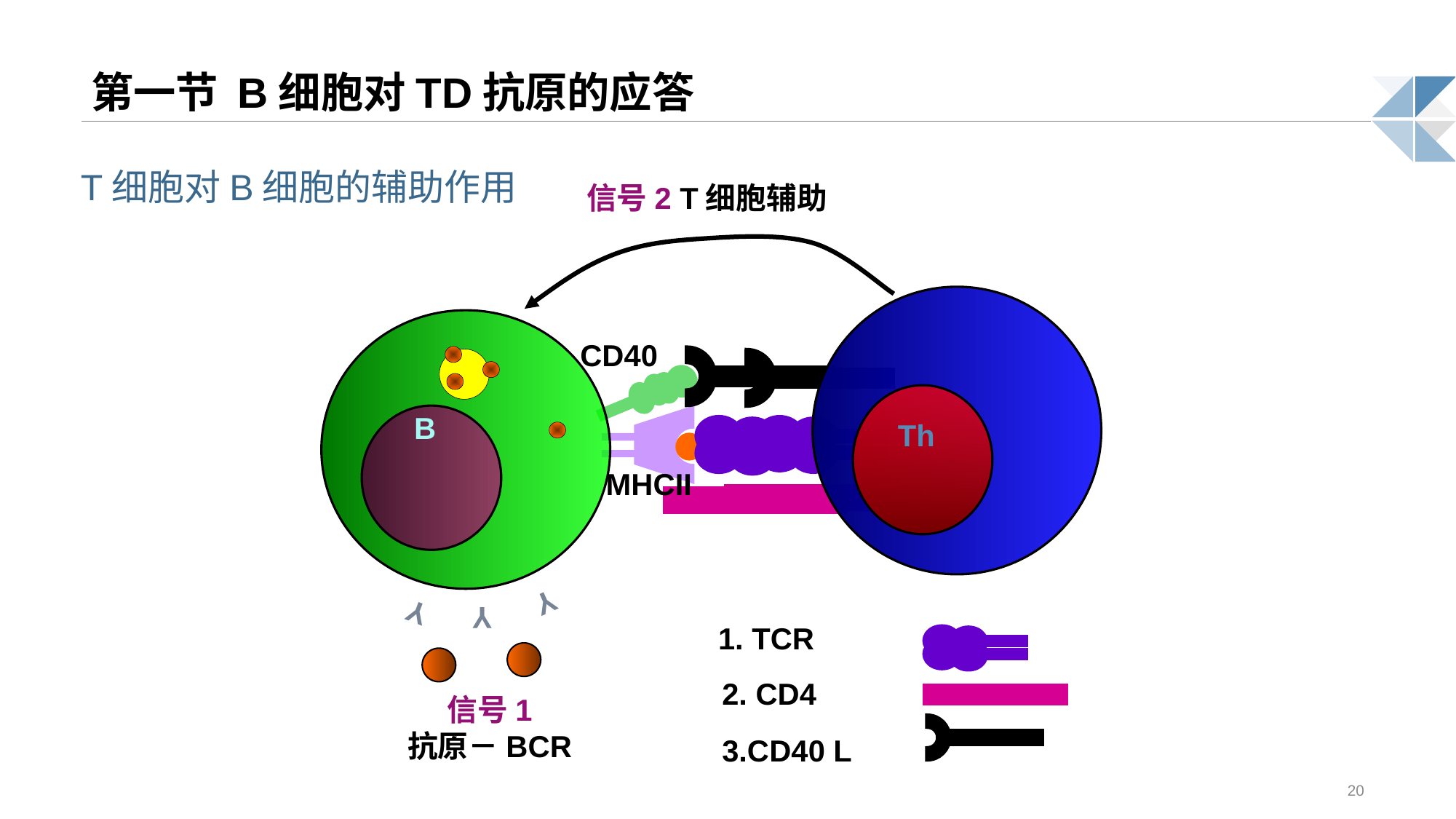

# 第一节 B细胞对TD抗原的应答
T细胞对B细胞的辅助作用
信号2 T细胞辅助

Th

B

CD40

MHCII

Y
Y
Y
1. TCR

2. CD4
信号1
抗原－BCR
3.CD40 L
20